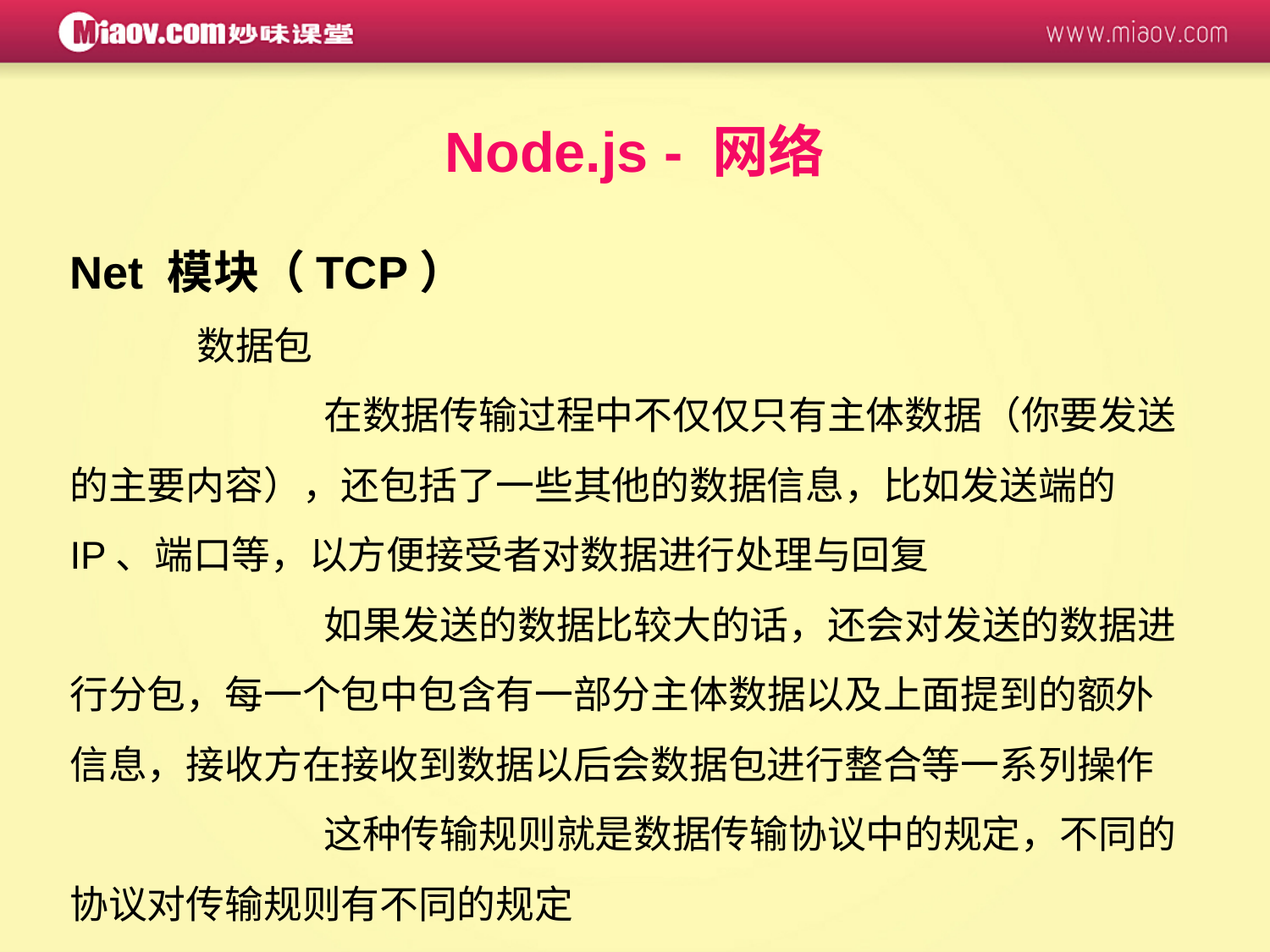

Node.js - 网络
Net 模块（TCP）
	数据包
		在数据传输过程中不仅仅只有主体数据（你要发送的主要内容），还包括了一些其他的数据信息，比如发送端的IP、端口等，以方便接受者对数据进行处理与回复
		如果发送的数据比较大的话，还会对发送的数据进行分包，每一个包中包含有一部分主体数据以及上面提到的额外信息，接收方在接收到数据以后会数据包进行整合等一系列操作
		这种传输规则就是数据传输协议中的规定，不同的协议对传输规则有不同的规定